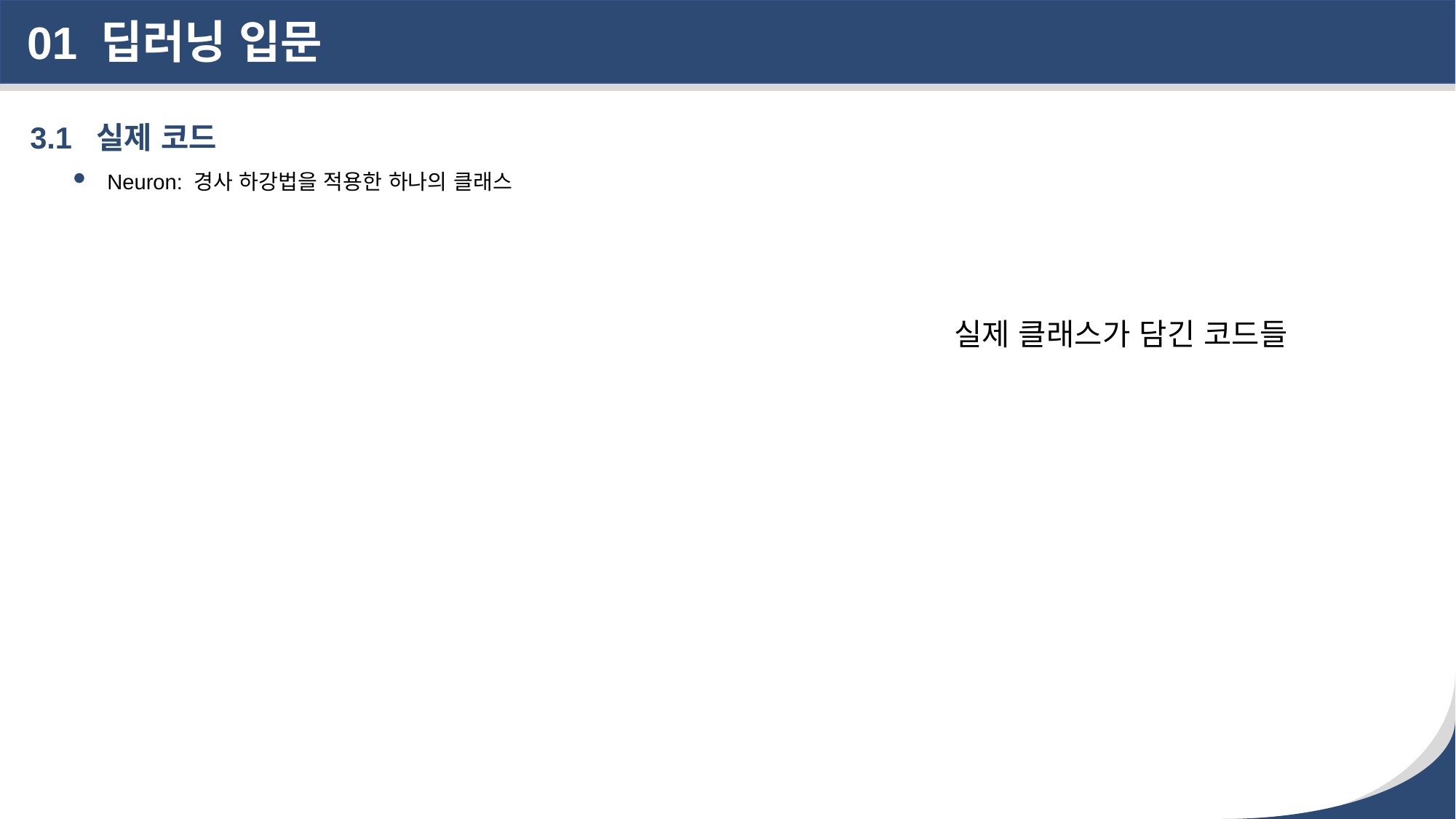

딥러닝 입문

01
3.1  실제 코드
Neuron: 경사 하강법을 적용한 하나의 클래스

실제 클래스가 담긴 코드들